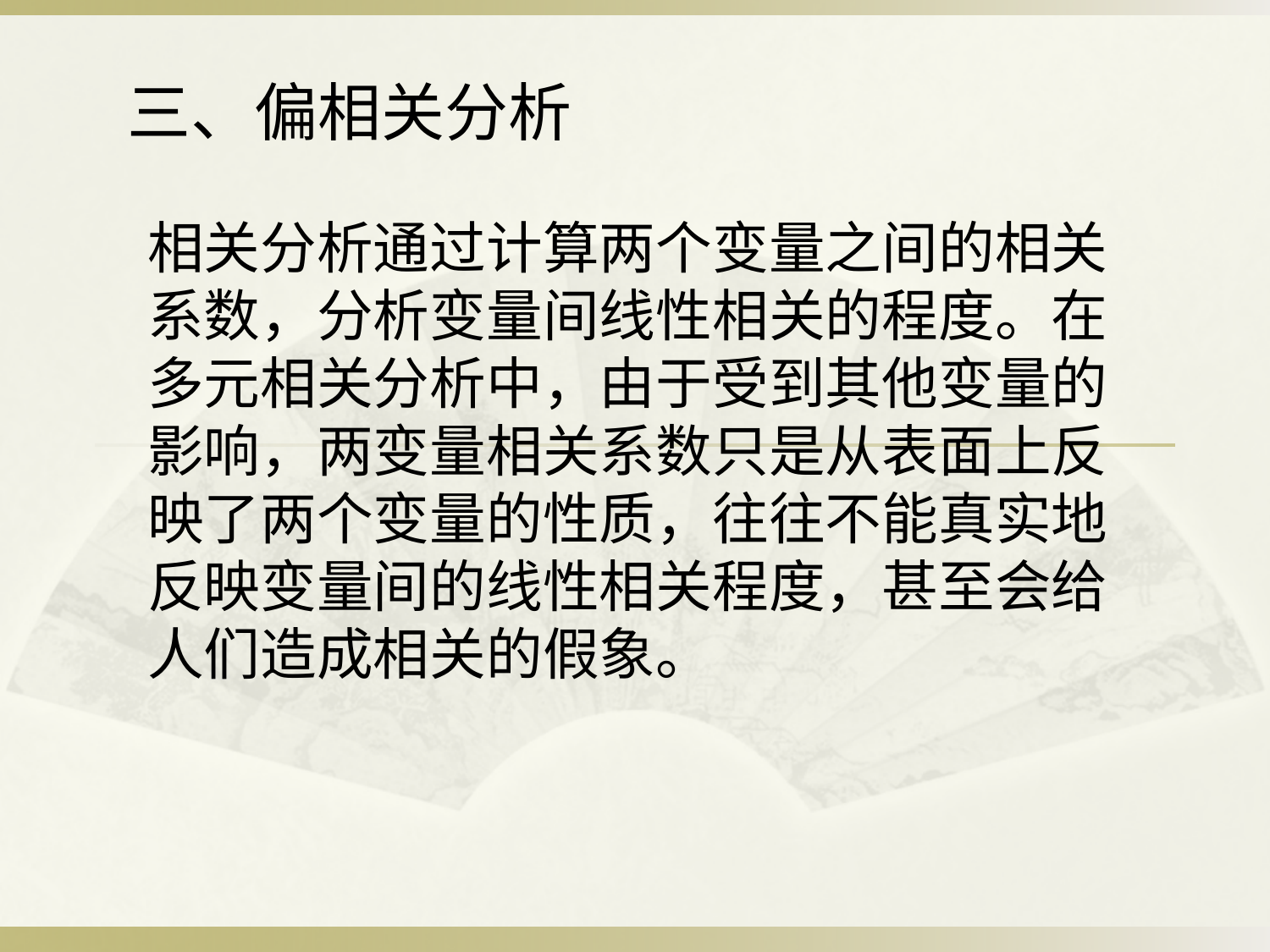

三、偏相关分析
相关分析通过计算两个变量之间的相关系数，分析变量间线性相关的程度。在多元相关分析中，由于受到其他变量的影响，两变量相关系数只是从表面上反映了两个变量的性质，往往不能真实地反映变量间的线性相关程度，甚至会给人们造成相关的假象。